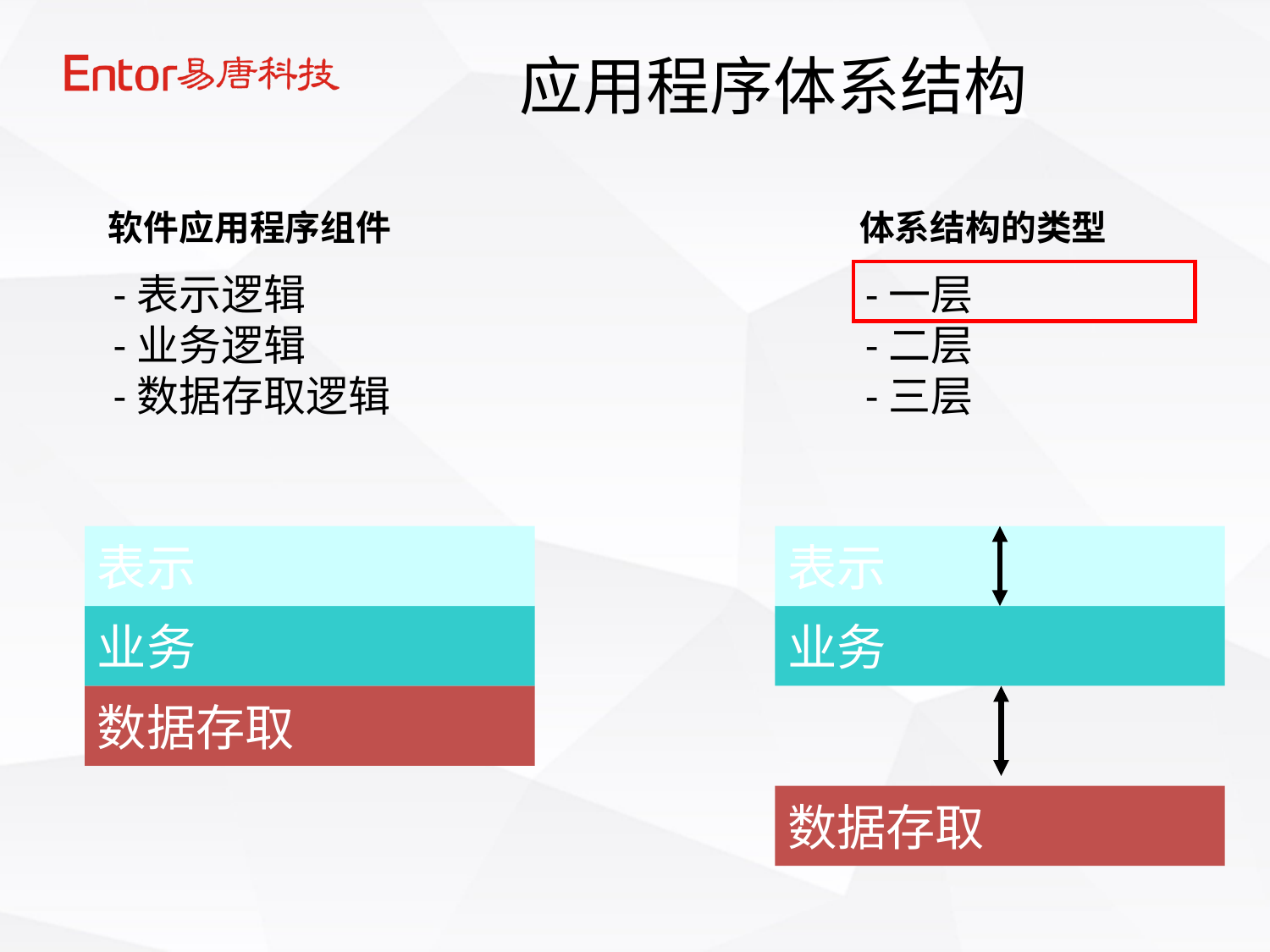

# 应用程序体系结构
软件应用程序组件
体系结构的类型
-表示逻辑
-业务逻辑
-数据存取逻辑
-一层
-二层
-三层

表示
表示
业务
业务
数据存取
数据存取